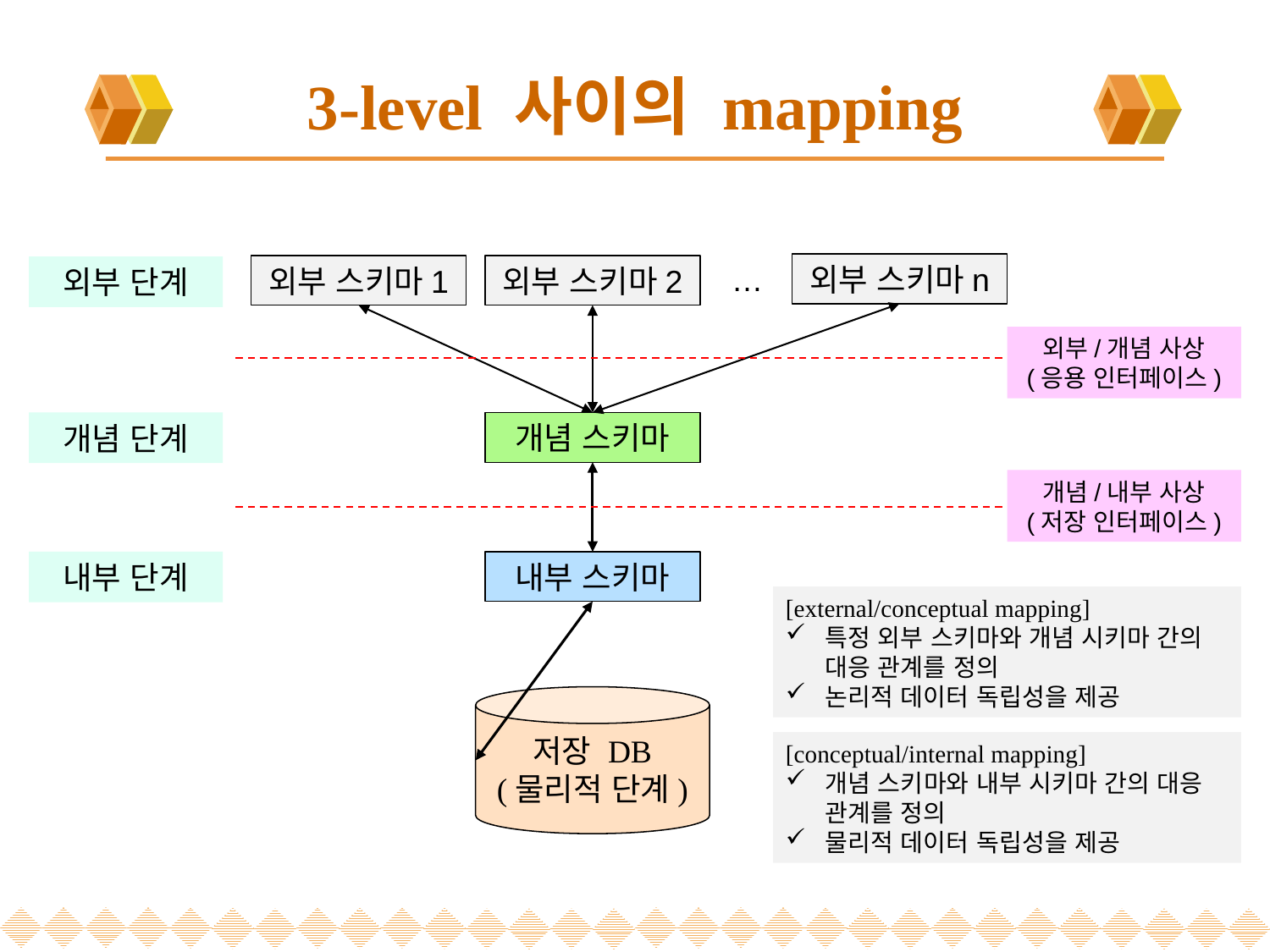

# 3-level 사이의 mapping
외부 스키마n
…
외부 스키마1
외부 스키마2
외부 단계
외부/개념 사상
(응용 인터페이스)
개념 단계
개념 스키마
개념/내부 사상
(저장 인터페이스)
내부 단계
내부 스키마
저장 DB
(물리적 단계)
[external/conceptual mapping]
특정 외부 스키마와 개념 시키마 간의 대응 관계를 정의
논리적 데이터 독립성을 제공
[conceptual/internal mapping]
개념 스키마와 내부 시키마 간의 대응 관계를 정의
물리적 데이터 독립성을 제공